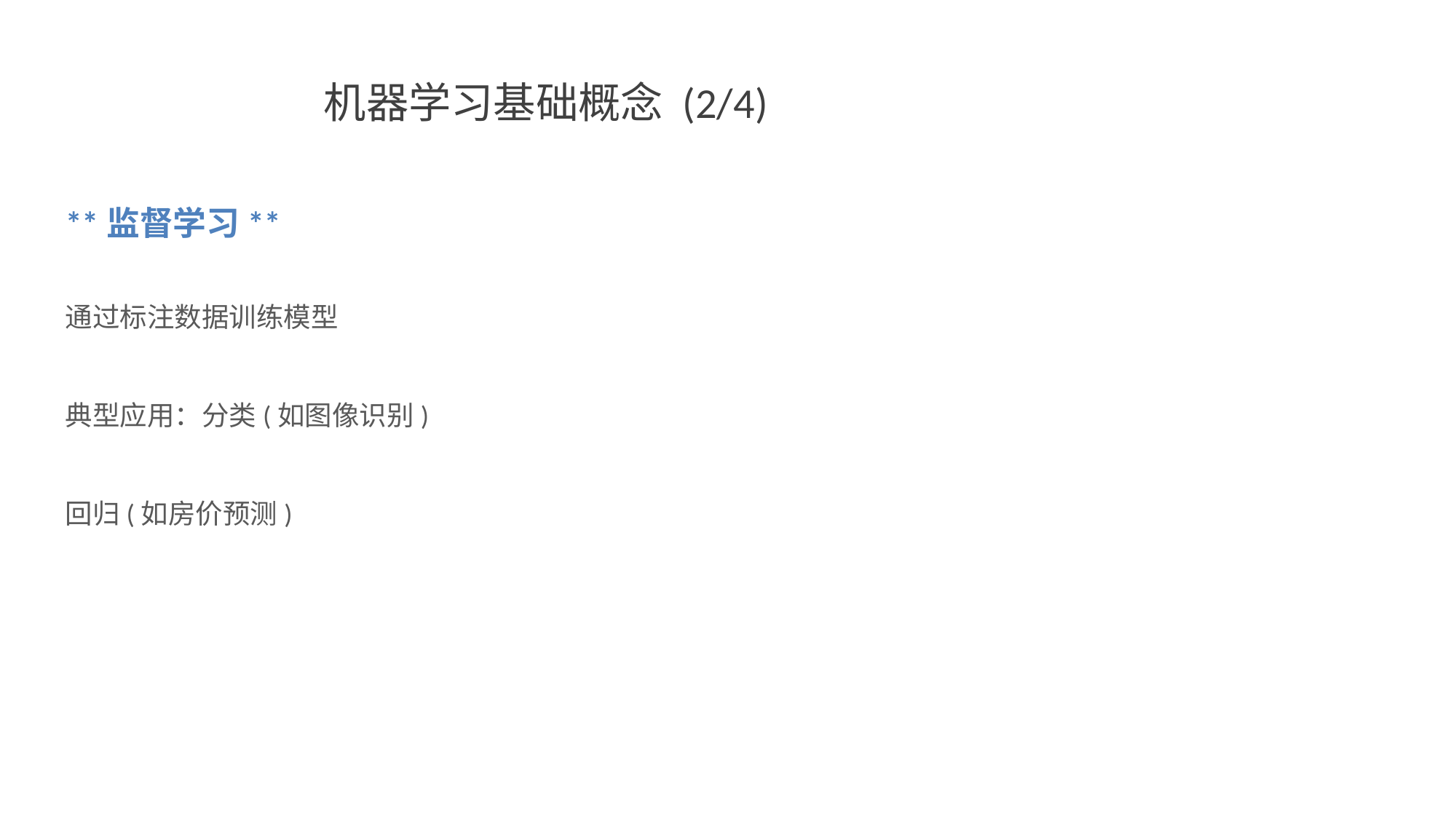

# 机器学习基础概念 (2/4)

**监督学习**

通过标注数据训练模型

典型应用：分类(如图像识别)

回归(如房价预测)